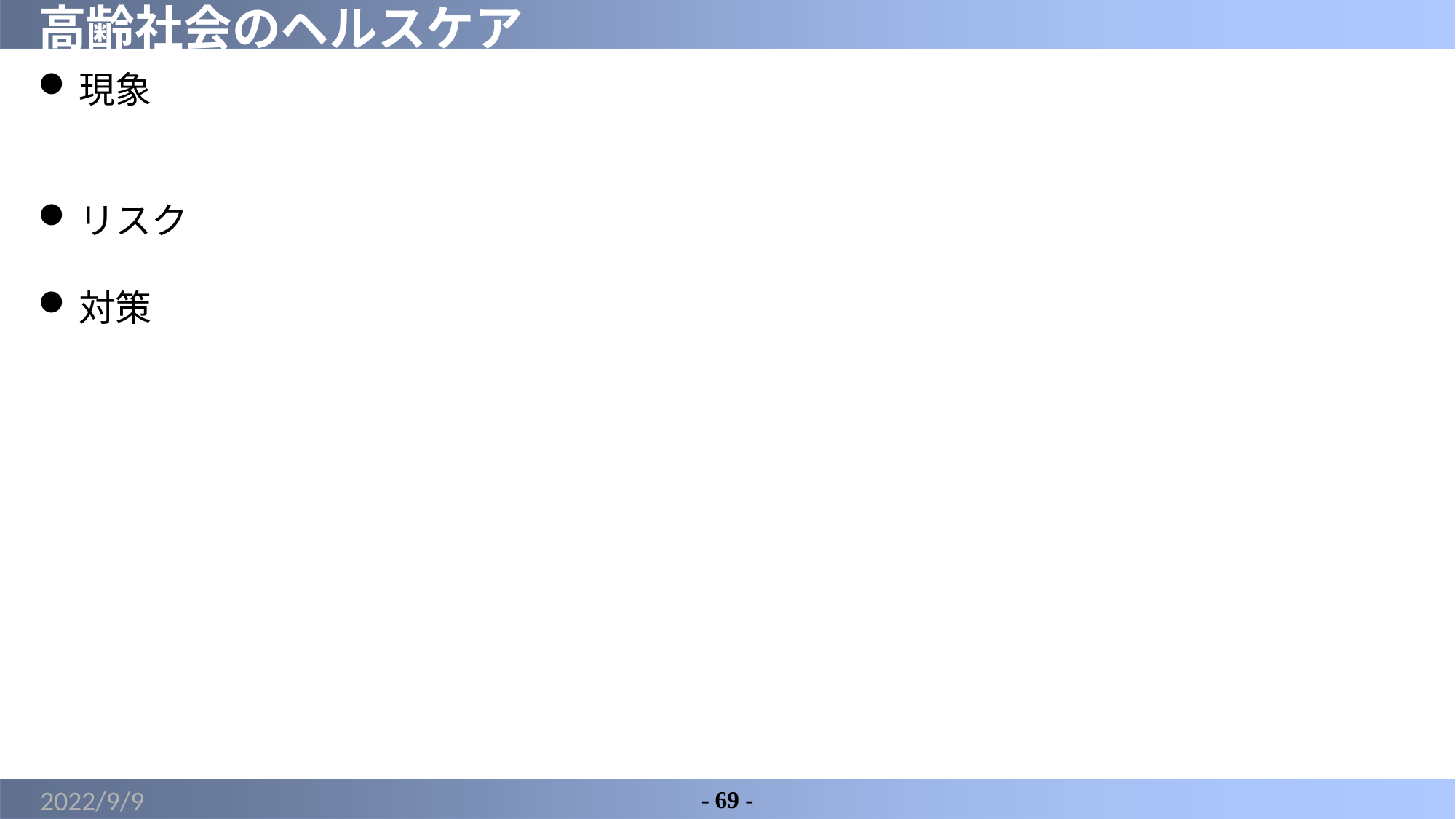

# 高齢社会のヘルスケア
現象

リスク

対策

2022/9/9
- 69 -